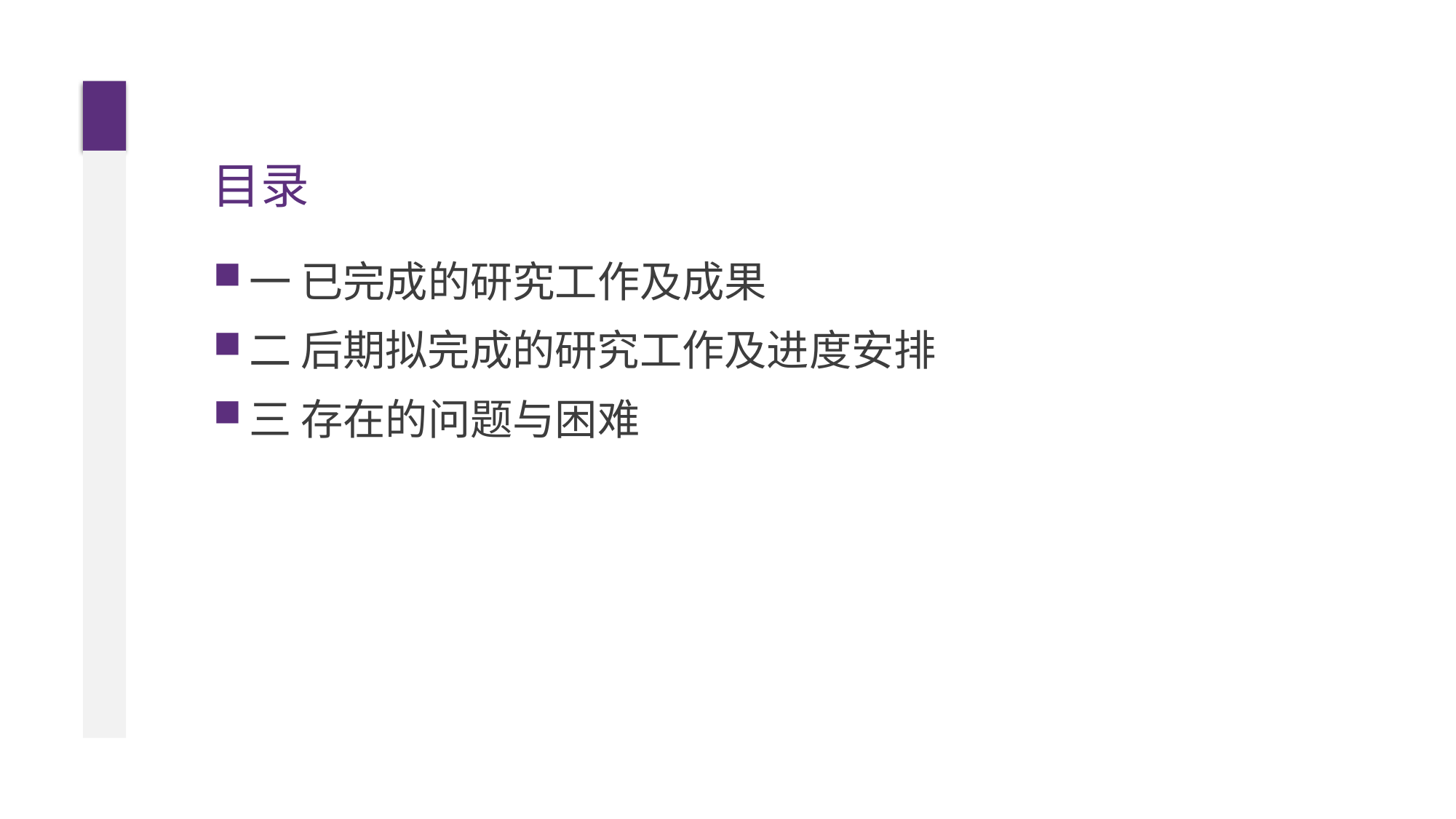

# 目录
一 已完成的研究工作及成果
二 后期拟完成的研究工作及进度安排
三 存在的问题与困难